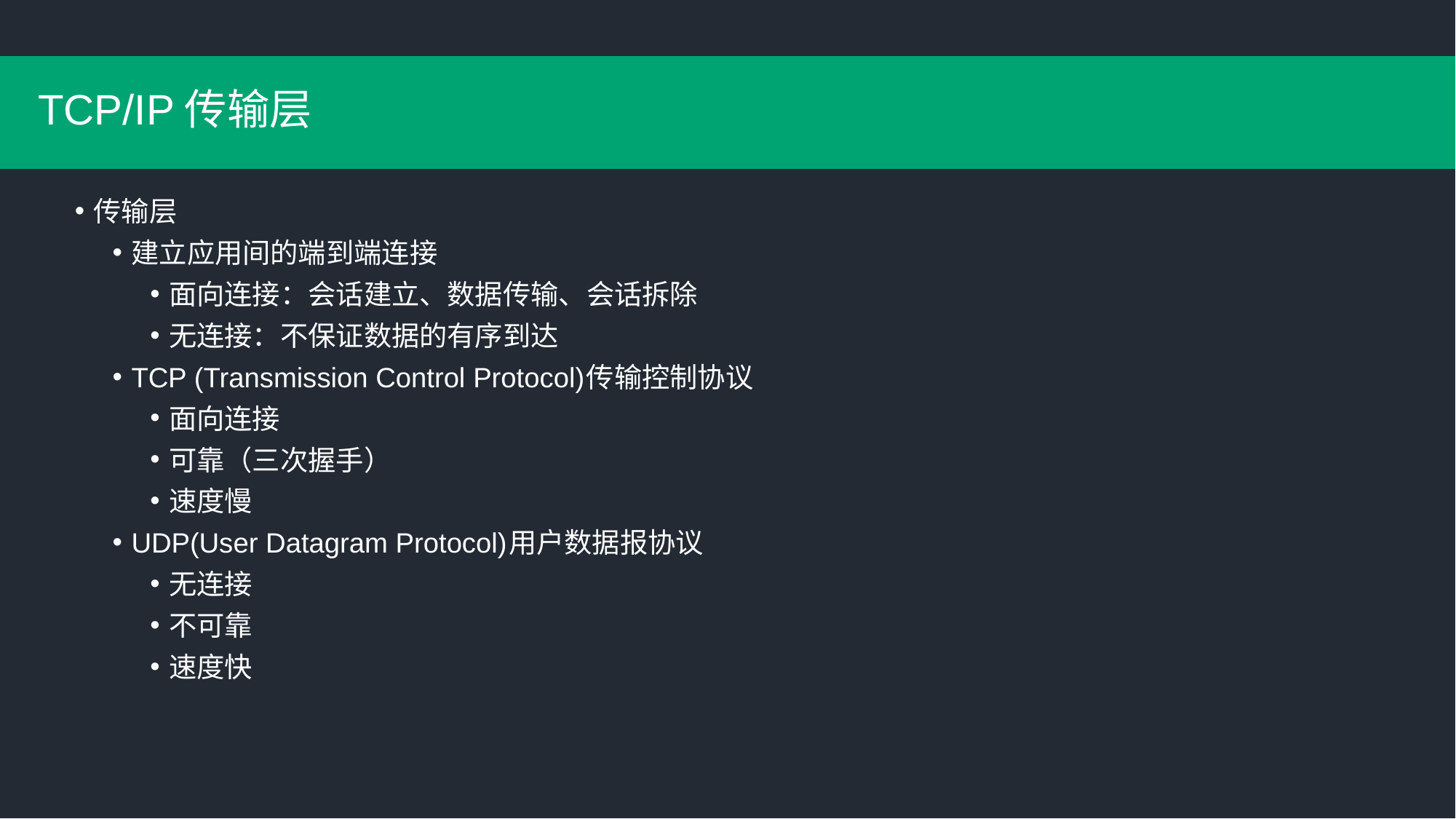

# TCP/IP传输层
传输层
建立应用间的端到端连接
面向连接：会话建立、数据传输、会话拆除
无连接：不保证数据的有序到达
TCP (Transmission Control Protocol)传输控制协议
面向连接
可靠（三次握手）
速度慢
UDP(User Datagram Protocol)用户数据报协议
无连接
不可靠
速度快